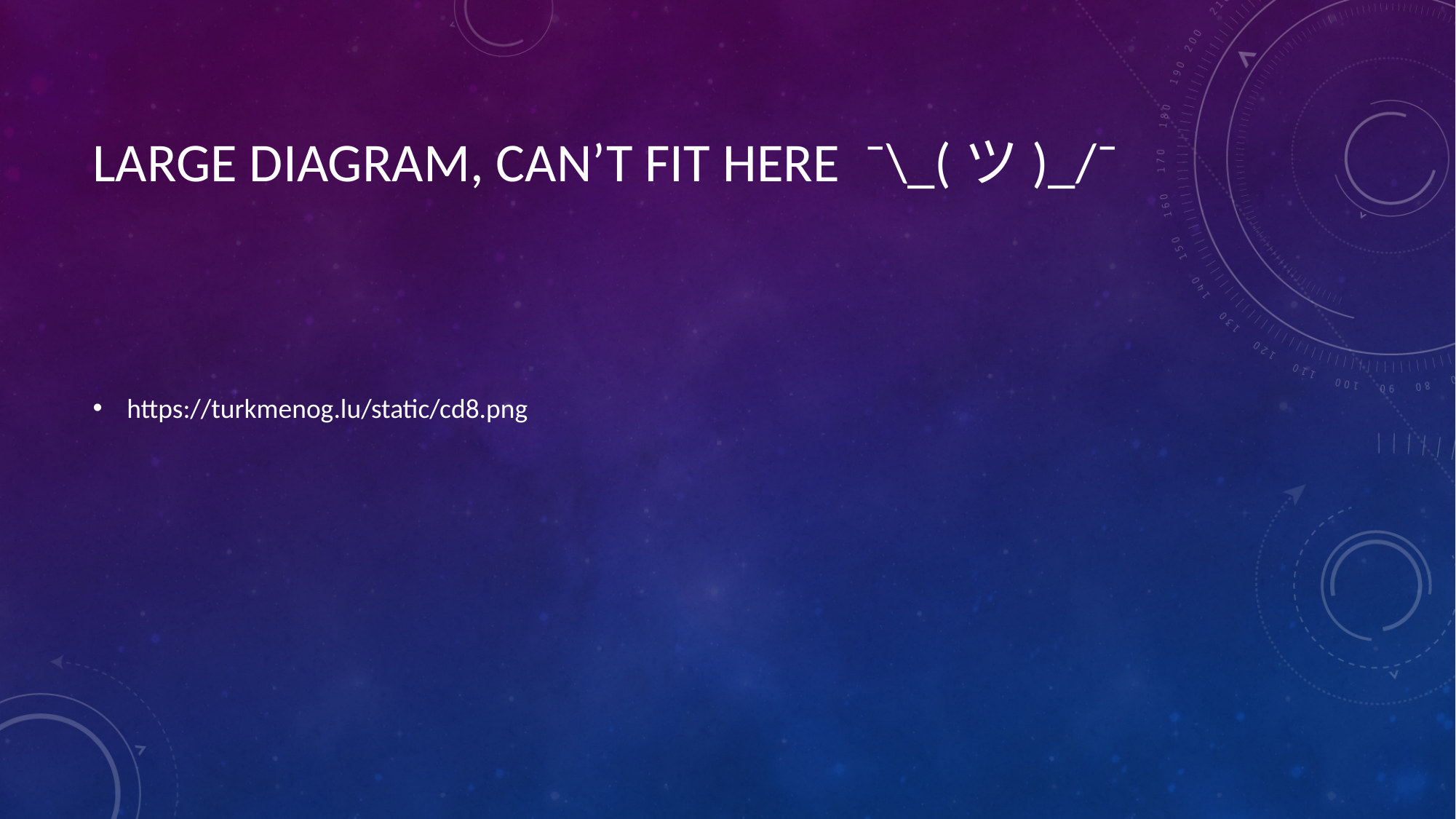

# Large dıagram, can’t fıt here  ¯\_(ツ)_/¯
https://turkmenog.lu/static/cd8.png